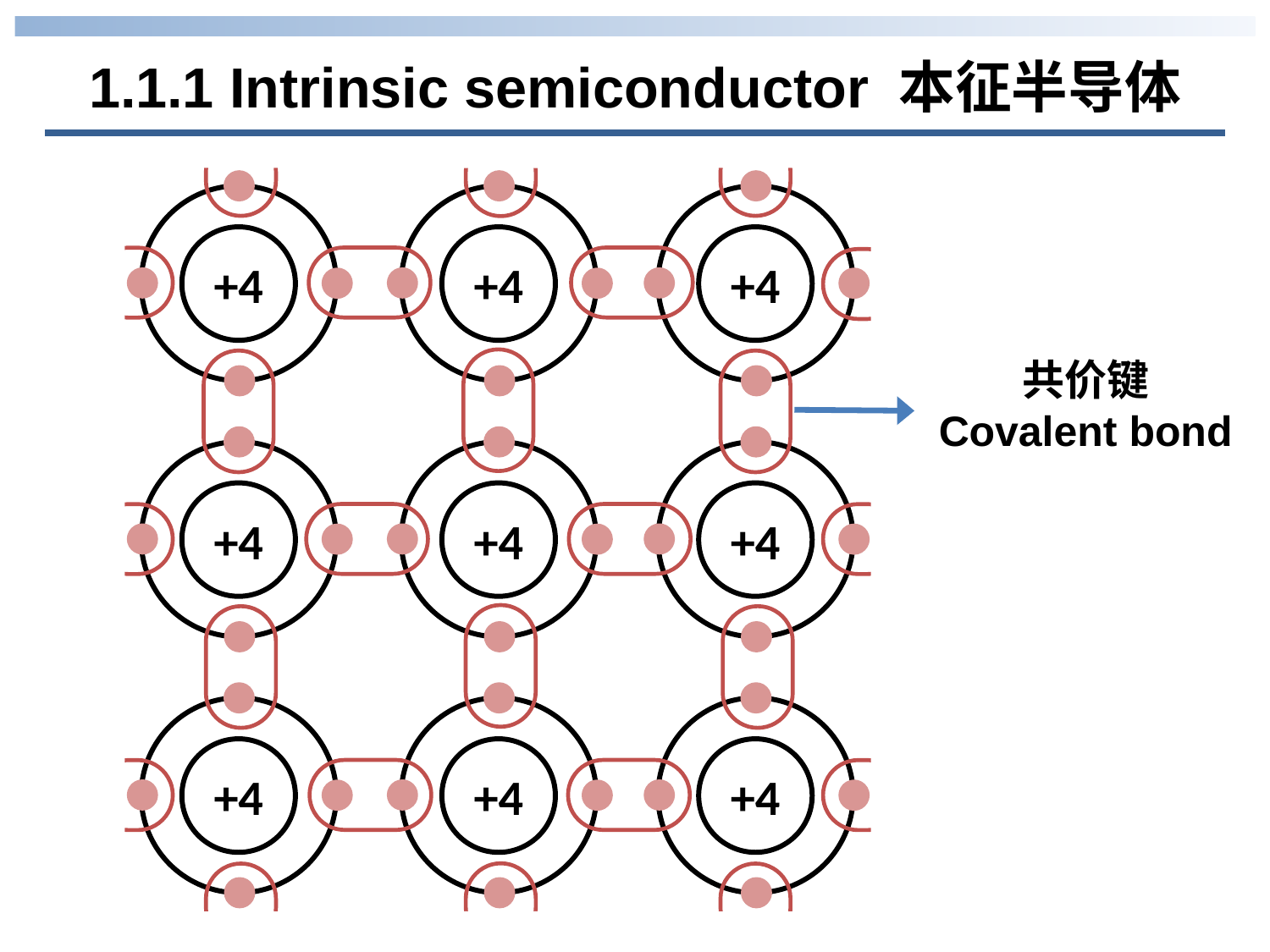

1.1.1 Intrinsic semiconductor 本征半导体

+4

+4

+4

+4

+4

+4

+4

+4

+4

共价键
Covalent bond